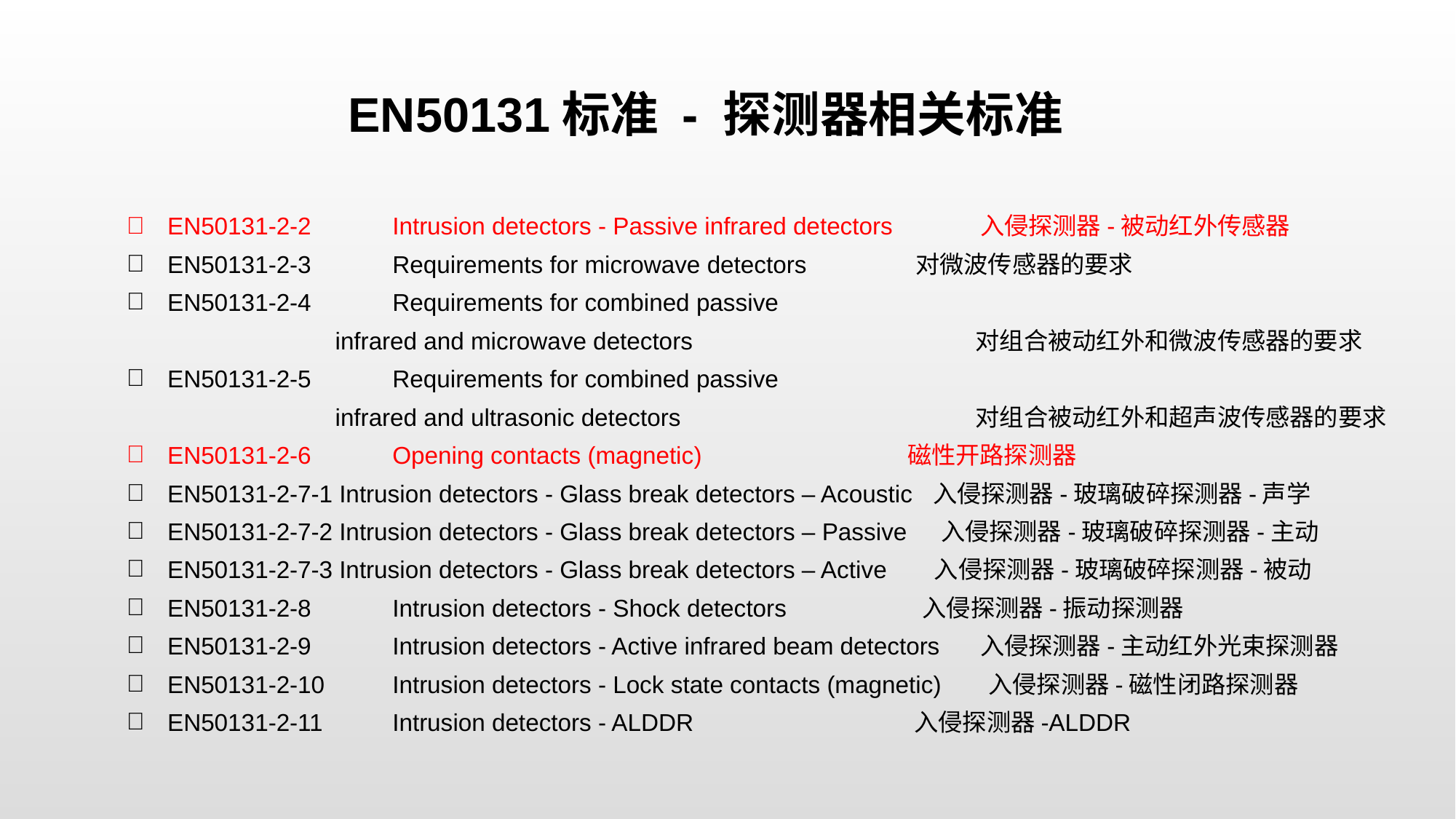

EN50131标准 - 探测器相关标准

EN50131-2-2	 Intrusion detectors - Passive infrared detectors            入侵探测器-被动红外传感器
EN50131-2-3	 Requirements for microwave detectors	             对微波传感器的要求
EN50131-2-4	 Requirements for combined passive
                               infrared and microwave detectors	                            对组合被动红外和微波传感器的要求
EN50131-2-5	 Requirements for combined passive
                               infrared and ultrasonic detectors	                            对组合被动红外和超声波传感器的要求
EN50131-2-6	 Opening contacts (magnetic)	                            磁性开路探测器
EN50131-2-7-1 Intrusion detectors - Glass break detectors – Acoustic  入侵探测器-玻璃破碎探测器-声学
EN50131-2-7-2 Intrusion detectors - Glass break detectors – Passive    入侵探测器-玻璃破碎探测器-主动
EN50131-2-7-3 Intrusion detectors - Glass break detectors – Active      入侵探测器-玻璃破碎探测器-被动
EN50131-2-8	 Intrusion detectors - Shock detectors	              入侵探测器-振动探测器
EN50131-2-9	 Intrusion detectors - Active infrared beam detectors     入侵探测器-主动红外光束探测器
EN50131-2-10	 Intrusion detectors - Lock state contacts (magnetic)      入侵探测器-磁性闭路探测器
EN50131-2-11	 Intrusion detectors - ALDDR	                             入侵探测器-ALDDR